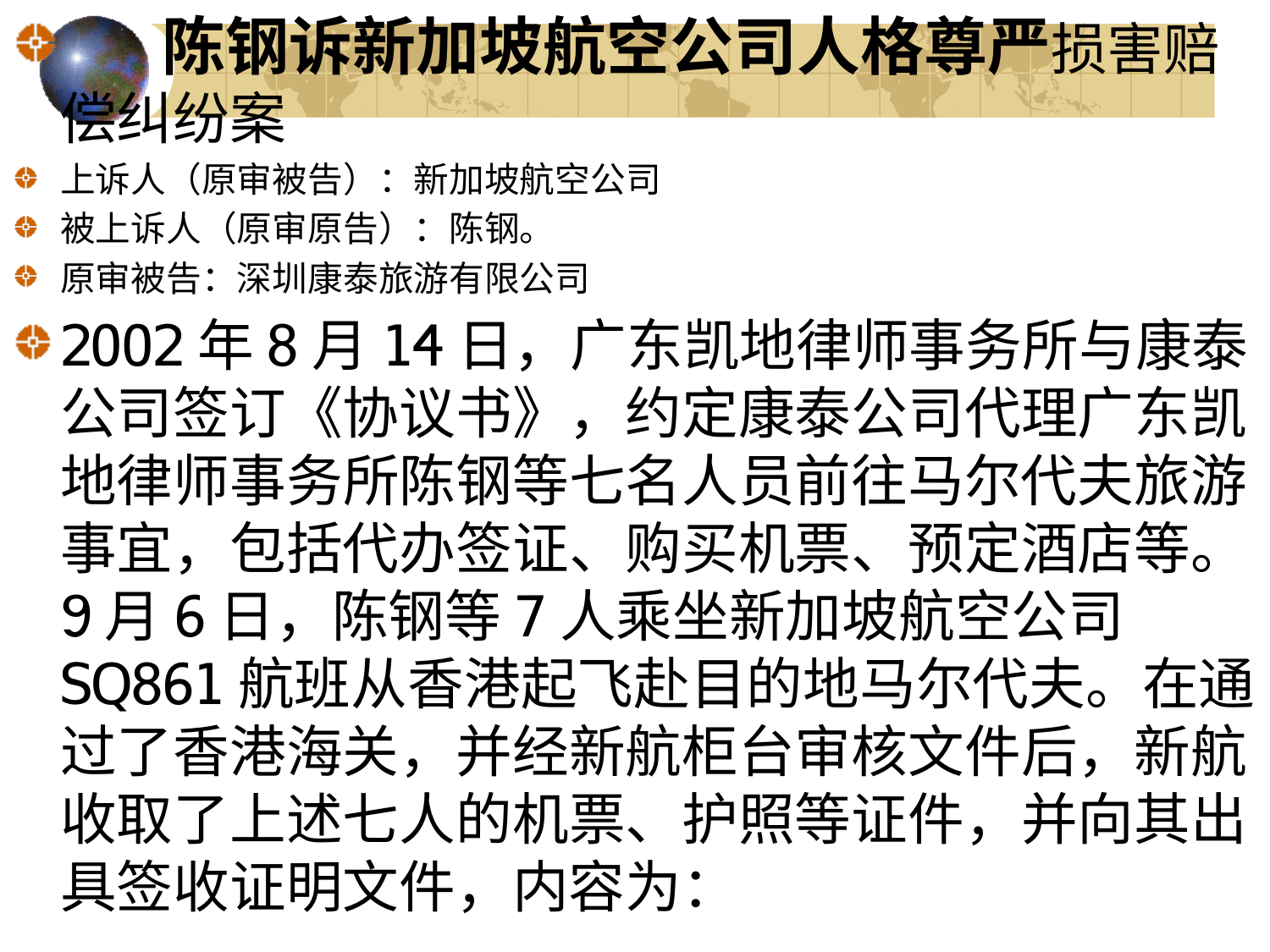

陈钢诉新加坡航空公司人格尊严损害赔偿纠纷案
上诉人（原审被告）：新加坡航空公司
被上诉人（原审原告）：陈钢。
原审被告：深圳康泰旅游有限公司
2002年8月14日，广东凯地律师事务所与康泰公司签订《协议书》，约定康泰公司代理广东凯地律师事务所陈钢等七名人员前往马尔代夫旅游事宜，包括代办签证、购买机票、预定酒店等。9月6日，陈钢等7人乘坐新加坡航空公司SQ861航班从香港起飞赴目的地马尔代夫。在通过了香港海关，并经新航柜台审核文件后，新航收取了上述七人的机票、护照等证件，并向其出具签收证明文件，内容为：